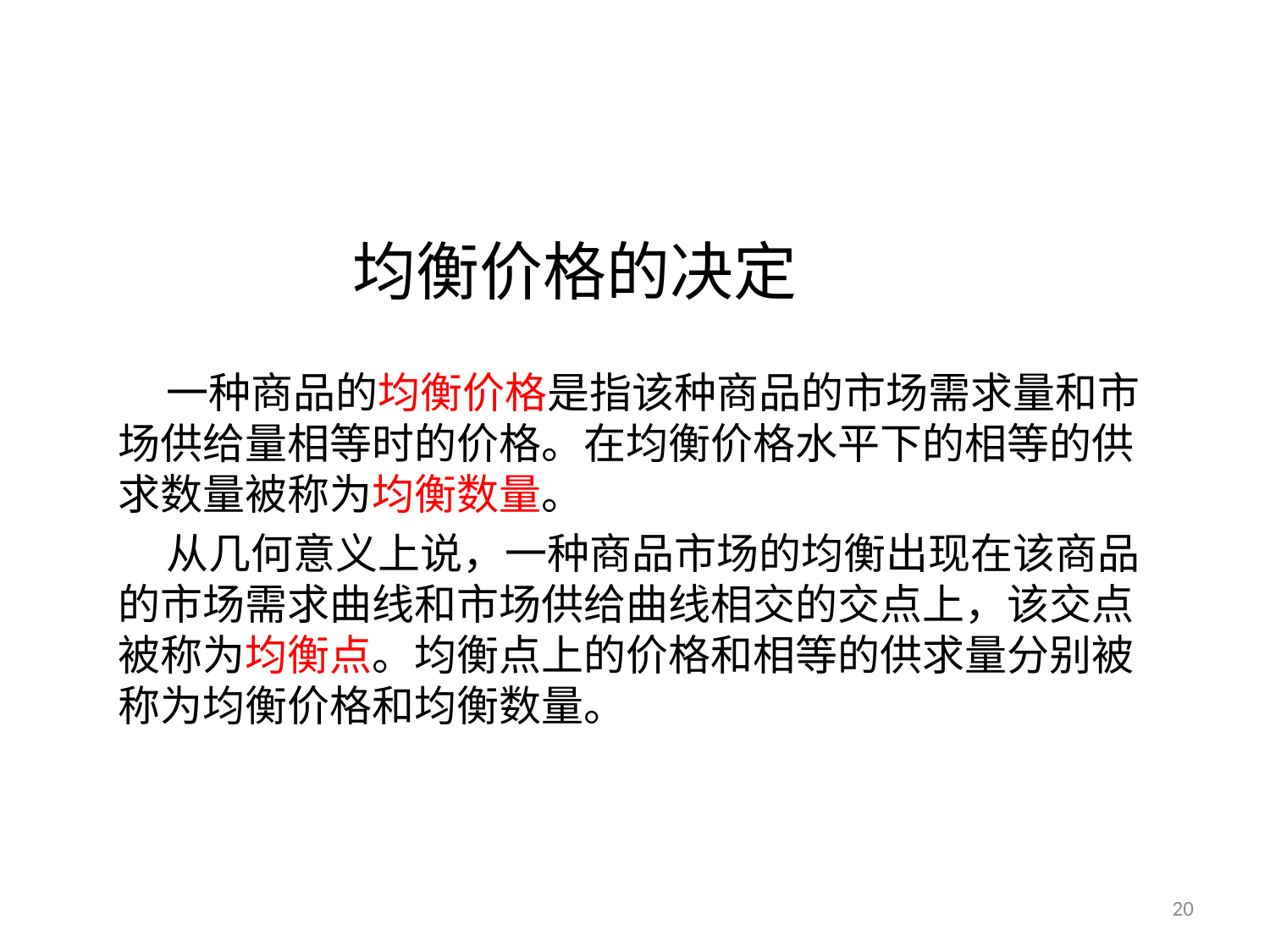

# 均衡价格的决定
    一种商品的均衡价格是指该种商品的市场需求量和市场供给量相等时的价格。在均衡价格水平下的相等的供求数量被称为均衡数量。
    从几何意义上说，一种商品市场的均衡出现在该商品的市场需求曲线和市场供给曲线相交的交点上，该交点被称为均衡点。均衡点上的价格和相等的供求量分别被称为均衡价格和均衡数量。
20